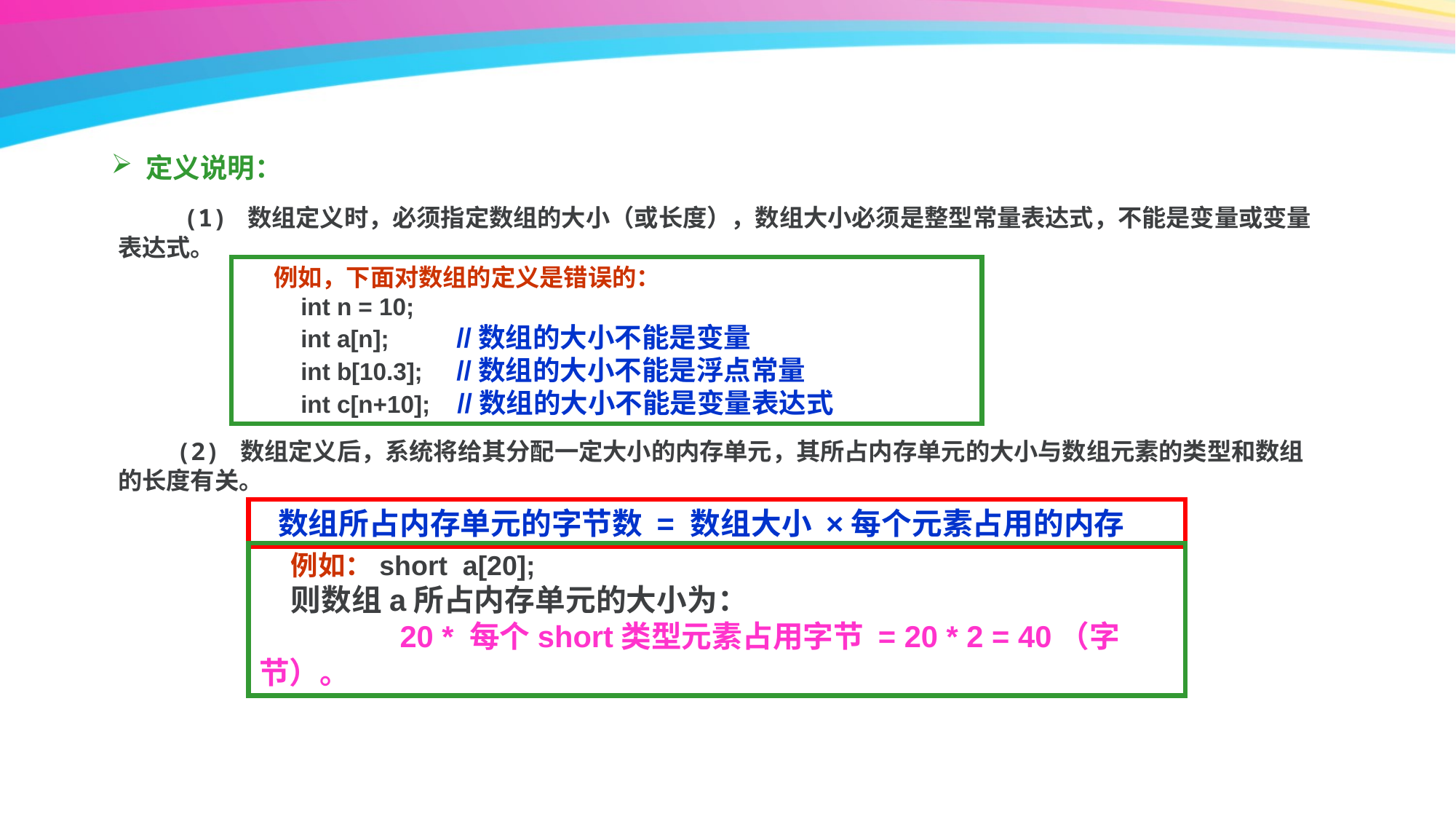

定义说明：
    (1) 数组定义时，必须指定数组的大小（或长度），数组大小必须是整型常量表达式，不能是变量或变量表达式。

    (2) 数组定义后，系统将给其分配一定大小的内存单元，其所占内存单元的大小与数组元素的类型和数组的长度有关。
例如，下面对数组的定义是错误的：
    int n = 10;
    int a[n];          //数组的大小不能是变量
    int b[10.3];     //数组的大小不能是浮点常量
    int c[n+10];    //数组的大小不能是变量表达式
  数组所占内存单元的字节数 = 数组大小 ×每个元素占用的内存
例如：short  a[20];
则数组a所占内存单元的大小为：
             20 * 每个short类型元素占用字节 = 20 * 2 = 40（字节）。